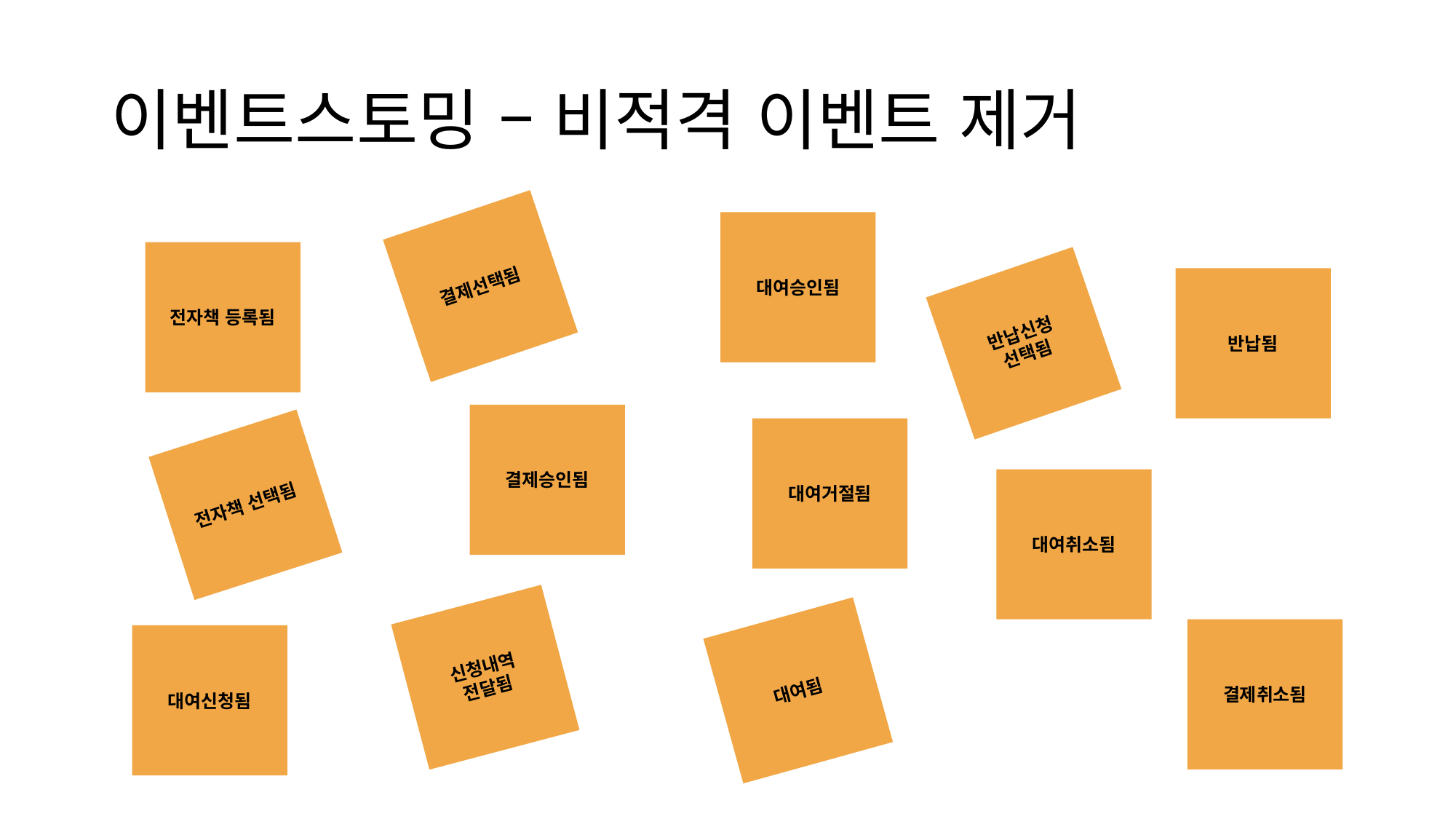

# 이벤트스토밍 – 비적격 이벤트 제거
결제선택됨
대여승인됨
전자책 등록됨
반납신청
선택됨
반납됨
결제승인됨
대여거절됨
전자책 선택됨
대여취소됨
신청내역
전달됨
대여됨
결제취소됨
대여신청됨